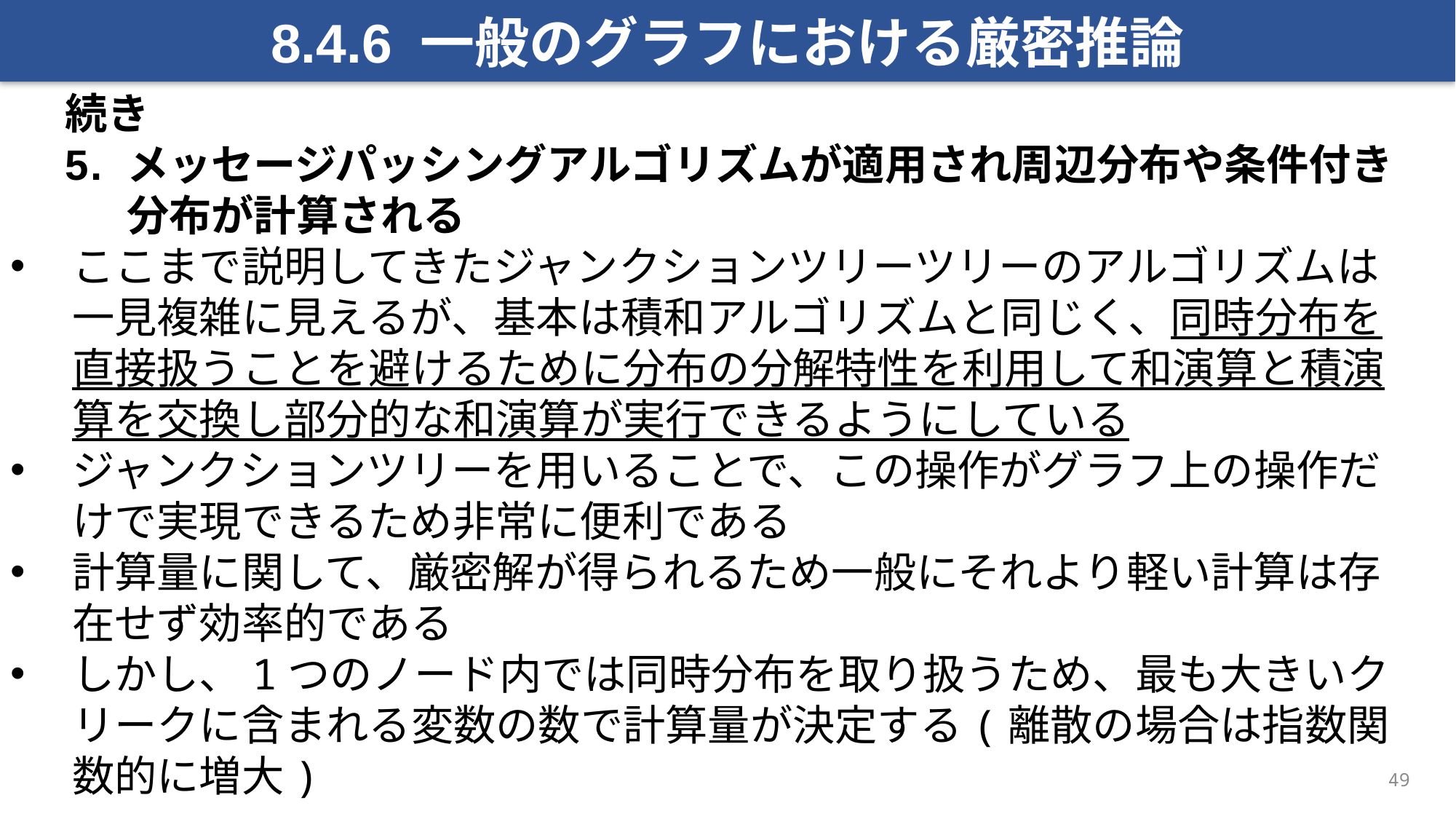

8.4.6 一般のグラフにおける厳密推論
続き
メッセージパッシングアルゴリズムが適用され周辺分布や条件付き分布が計算される
ここまで説明してきたジャンクションツリーツリーのアルゴリズムは一見複雑に見えるが、基本は積和アルゴリズムと同じく、同時分布を直接扱うことを避けるために分布の分解特性を利用して和演算と積演算を交換し部分的な和演算が実行できるようにしている
ジャンクションツリーを用いることで、この操作がグラフ上の操作だけで実現できるため非常に便利である
計算量に関して、厳密解が得られるため一般にそれより軽い計算は存在せず効率的である
しかし、1つのノード内では同時分布を取り扱うため、最も大きいクリークに含まれる変数の数で計算量が決定する(離散の場合は指数関数的に増大)

49